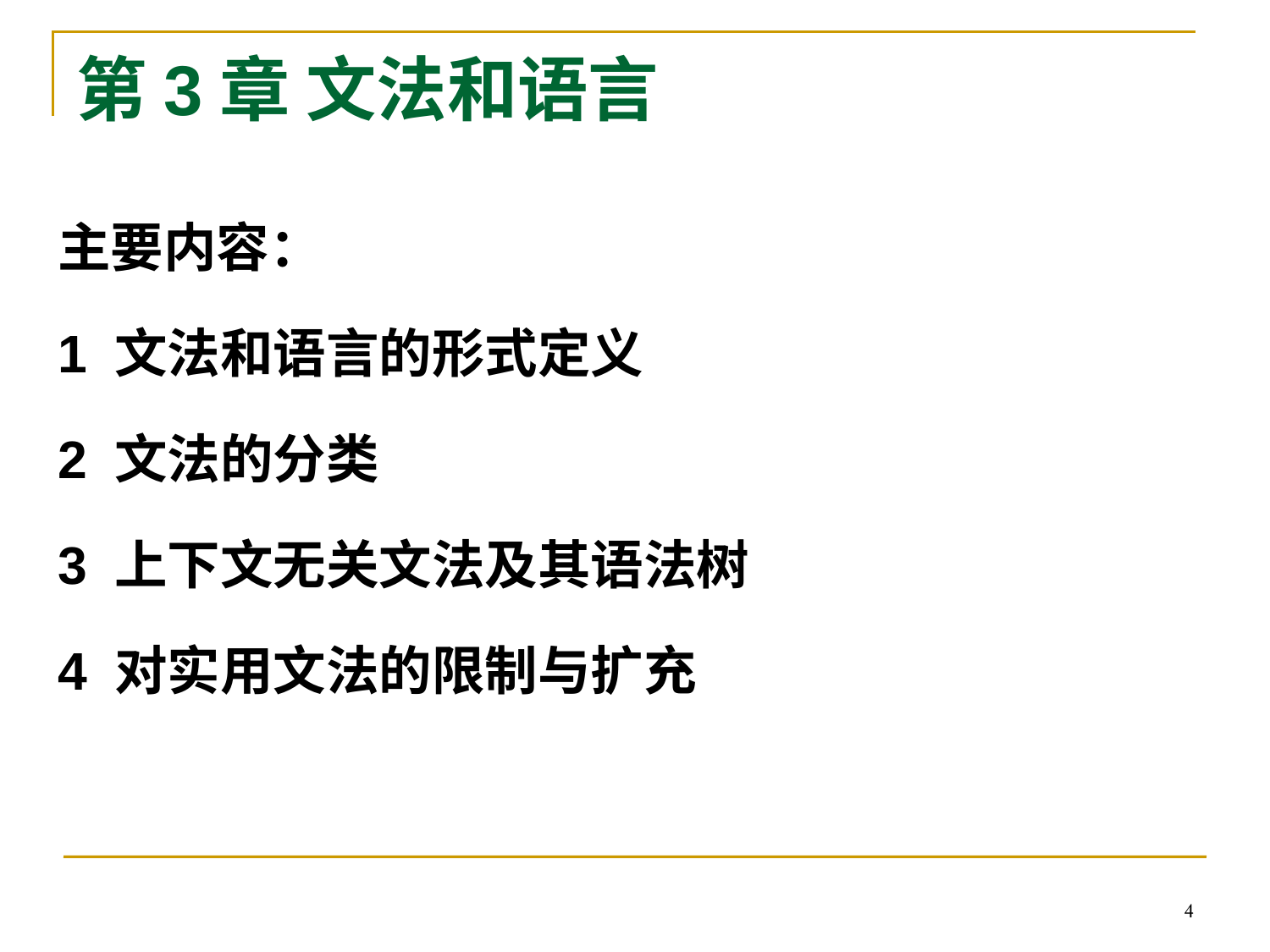

# 第3章 文法和语言
主要内容：
1 文法和语言的形式定义
2 文法的分类
3 上下文无关文法及其语法树
4 对实用文法的限制与扩充
4